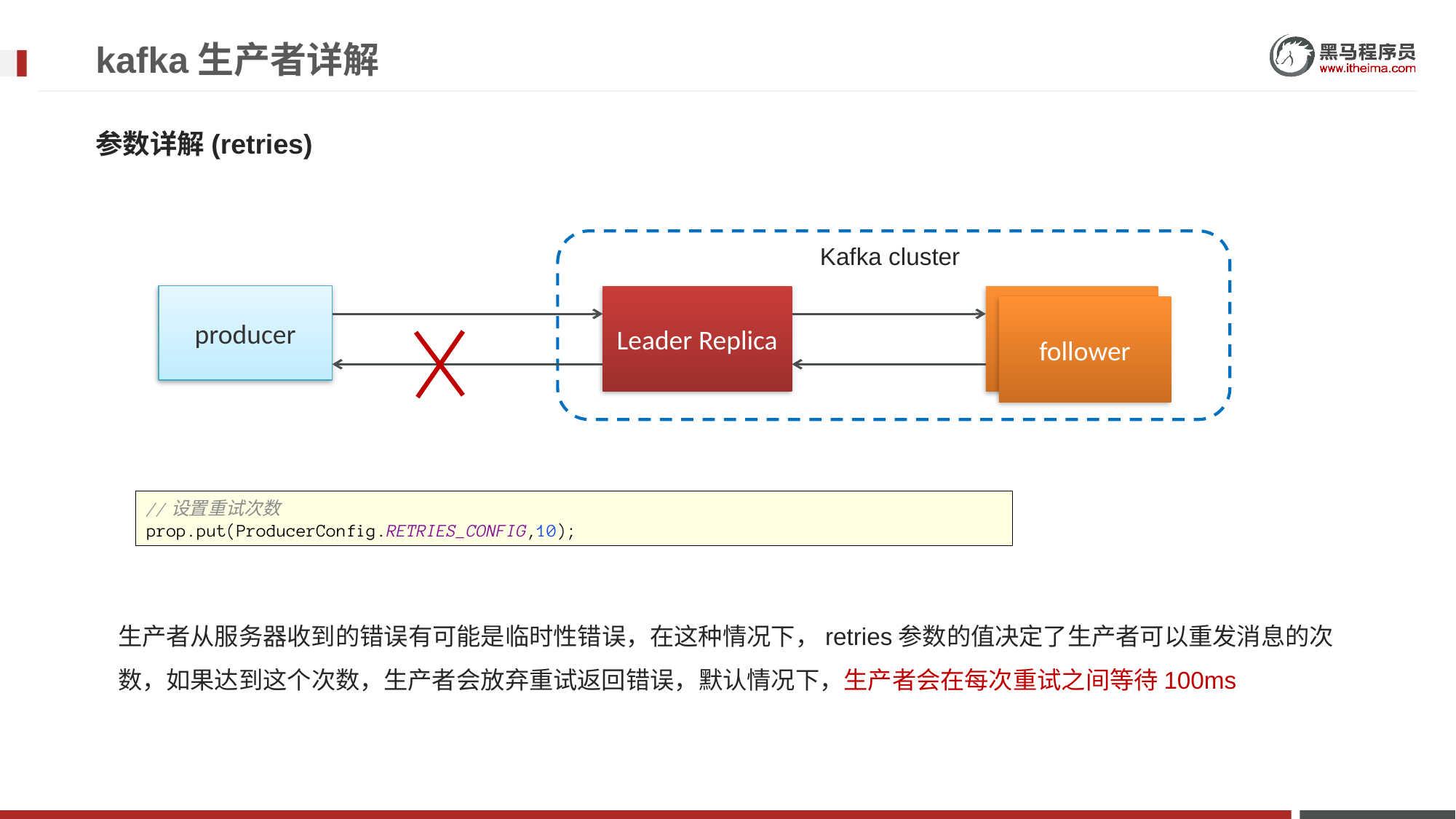

# kafka生产者详解
参数详解(retries)
Kafka cluster

producer
Leader Replica

follower
//设置重试次数
prop.put(ProducerConfig.RETRIES_CONFIG,10);
生产者从服务器收到的错误有可能是临时性错误，在这种情况下，retries参数的值决定了生产者可以重发消息的次数，如果达到这个次数，生产者会放弃重试返回错误，默认情况下，生产者会在每次重试之间等待100ms